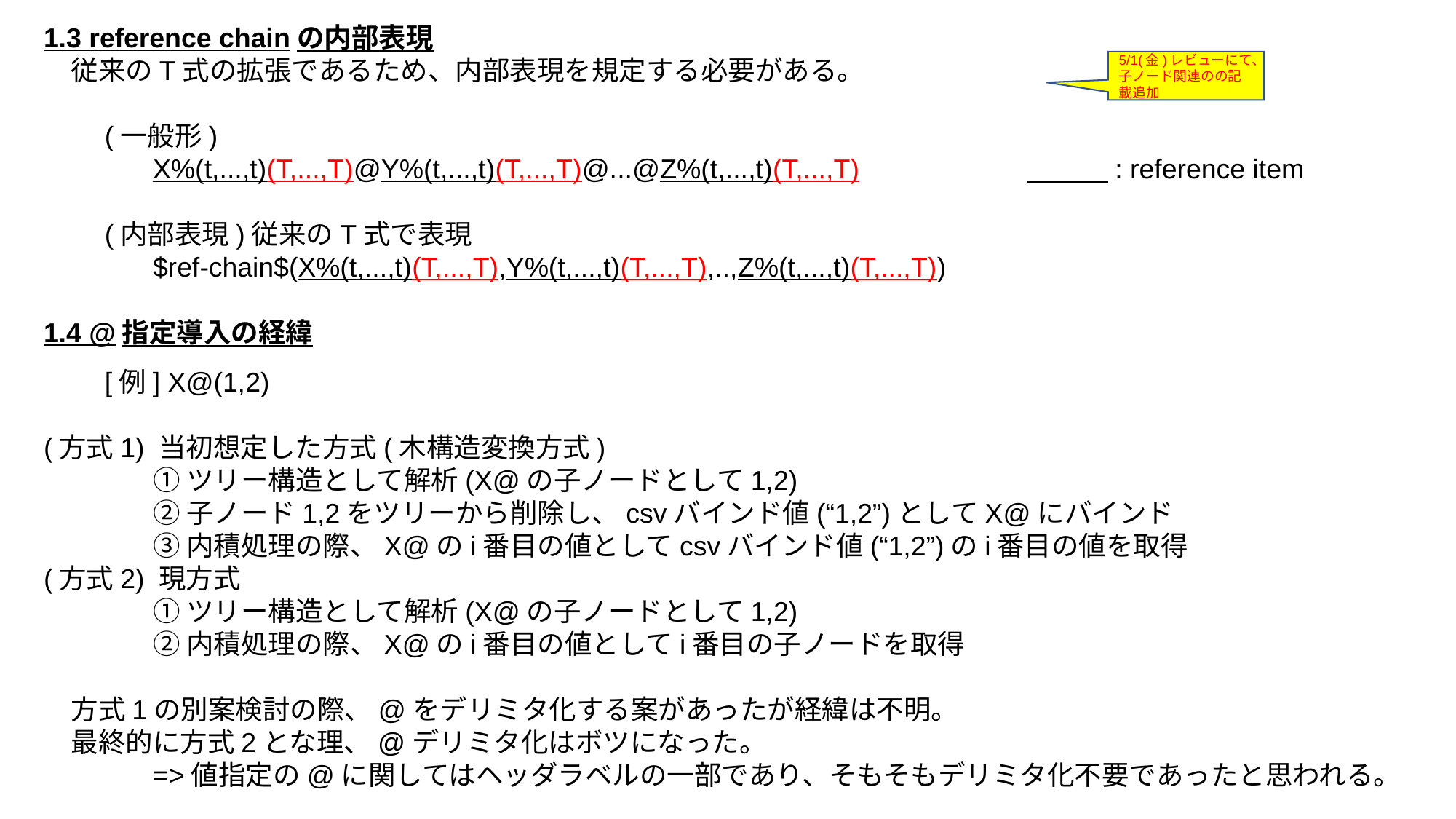

1.3 reference chainの内部表現
　従来のT式の拡張であるため、内部表現を規定する必要がある。

　　(一般形)
	X%(t,...,t)(T,...,T)@Y%(t,...,t)(T,...,T)@...@Z%(t,...,t)(T,...,T)                     　　　: reference item

　　(内部表現)従来のT式で表現
	$ref-chain$(X%(t,...,t)(T,...,T),Y%(t,...,t)(T,...,T),..,Z%(t,...,t)(T,...,T))

1.4 @指定導入の経緯
　　[例] X@(1,2)

(方式1) 当初想定した方式(木構造変換方式)
	①ツリー構造として解析(X@の子ノードとして1,2)
	②子ノード1,2をツリーから削除し、csvバインド値(“1,2”)としてX@にバインド
	③内積処理の際、X@のi番目の値としてcsvバインド値(“1,2”)のi番目の値を取得
(方式2) 現方式
	①ツリー構造として解析(X@の子ノードとして1,2)
	②内積処理の際、X@のi番目の値としてi番目の子ノードを取得

　方式1の別案検討の際、@をデリミタ化する案があったが経緯は不明。
　最終的に方式2とな理、@デリミタ化はボツになった。
	=>値指定の@に関してはヘッダラベルの一部であり、そもそもデリミタ化不要であったと思われる。
5/1(金)レビューにて、
子ノード関連のの記載追加